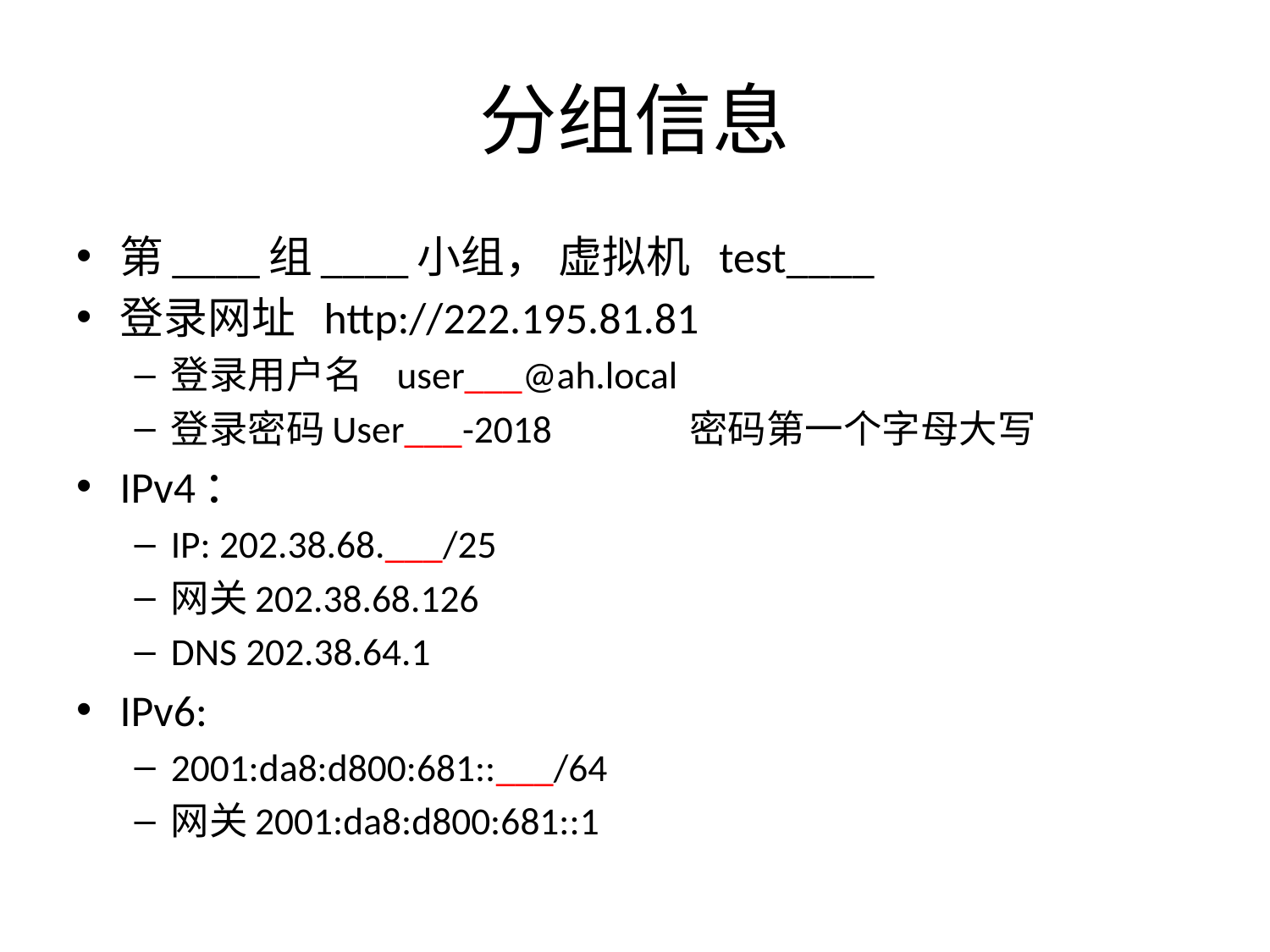

# 分组信息
第____组____小组， 虚拟机  test____
登录网址  http://222.195.81.81
登录用户名   user___@ah.local
登录密码User___-2018               密码第一个字母大写
IPv4：
IP: 202.38.68.___/25
网关202.38.68.126
DNS 202.38.64.1
IPv6:
2001:da8:d800:681::___/64
网关2001:da8:d800:681::1